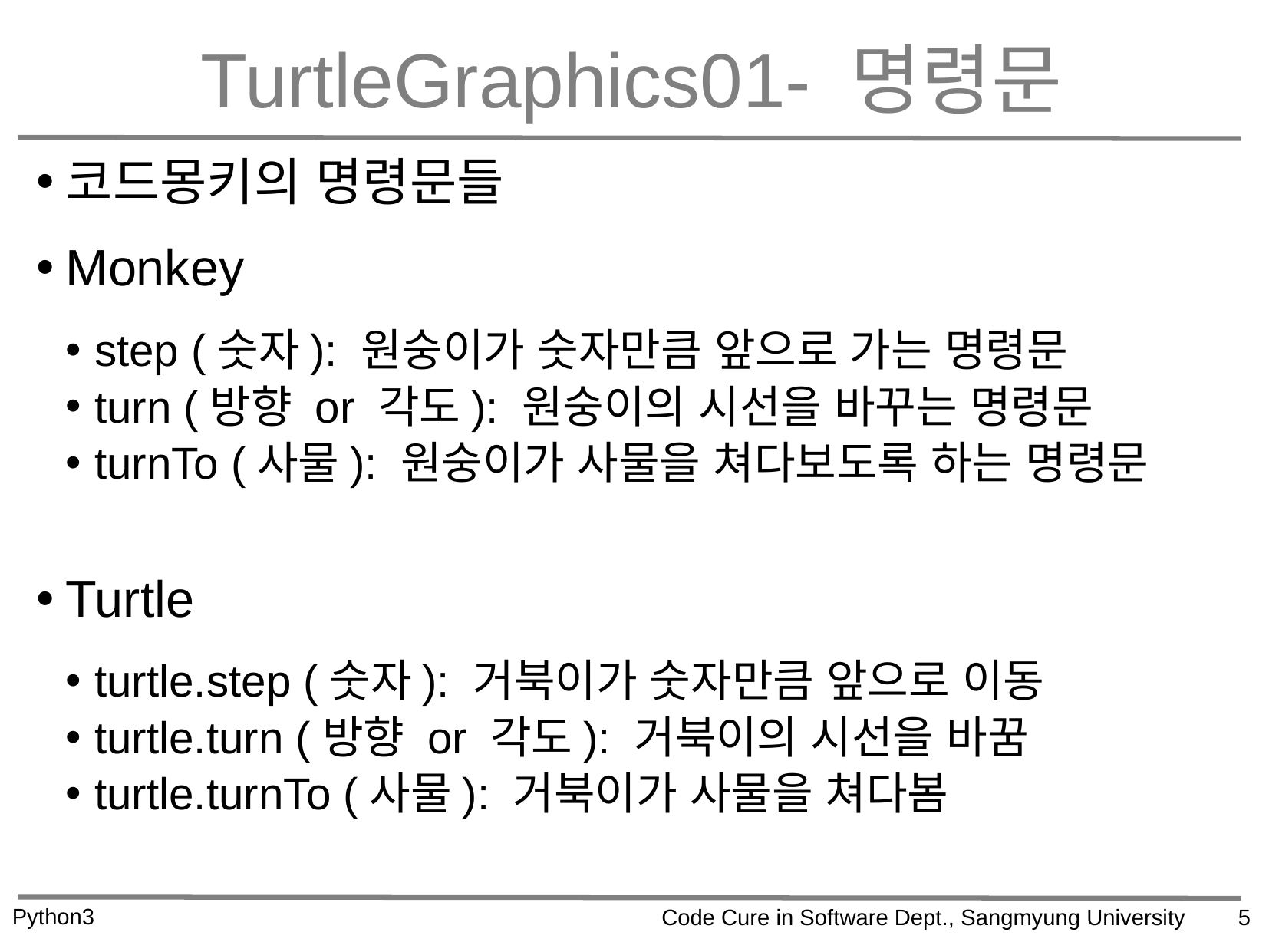

# TurtleGraphics01- 명령문
코드몽키의 명령문들
Monkey
step (숫자): 원숭이가 숫자만큼 앞으로 가는 명령문
turn (방향 or 각도): 원숭이의 시선을 바꾸는 명령문
turnTo (사물): 원숭이가 사물을 쳐다보도록 하는 명령문

Turtle
turtle.step (숫자): 거북이가 숫자만큼 앞으로 이동
turtle.turn (방향 or 각도): 거북이의 시선을 바꿈
turtle.turnTo (사물): 거북이가 사물을 쳐다봄